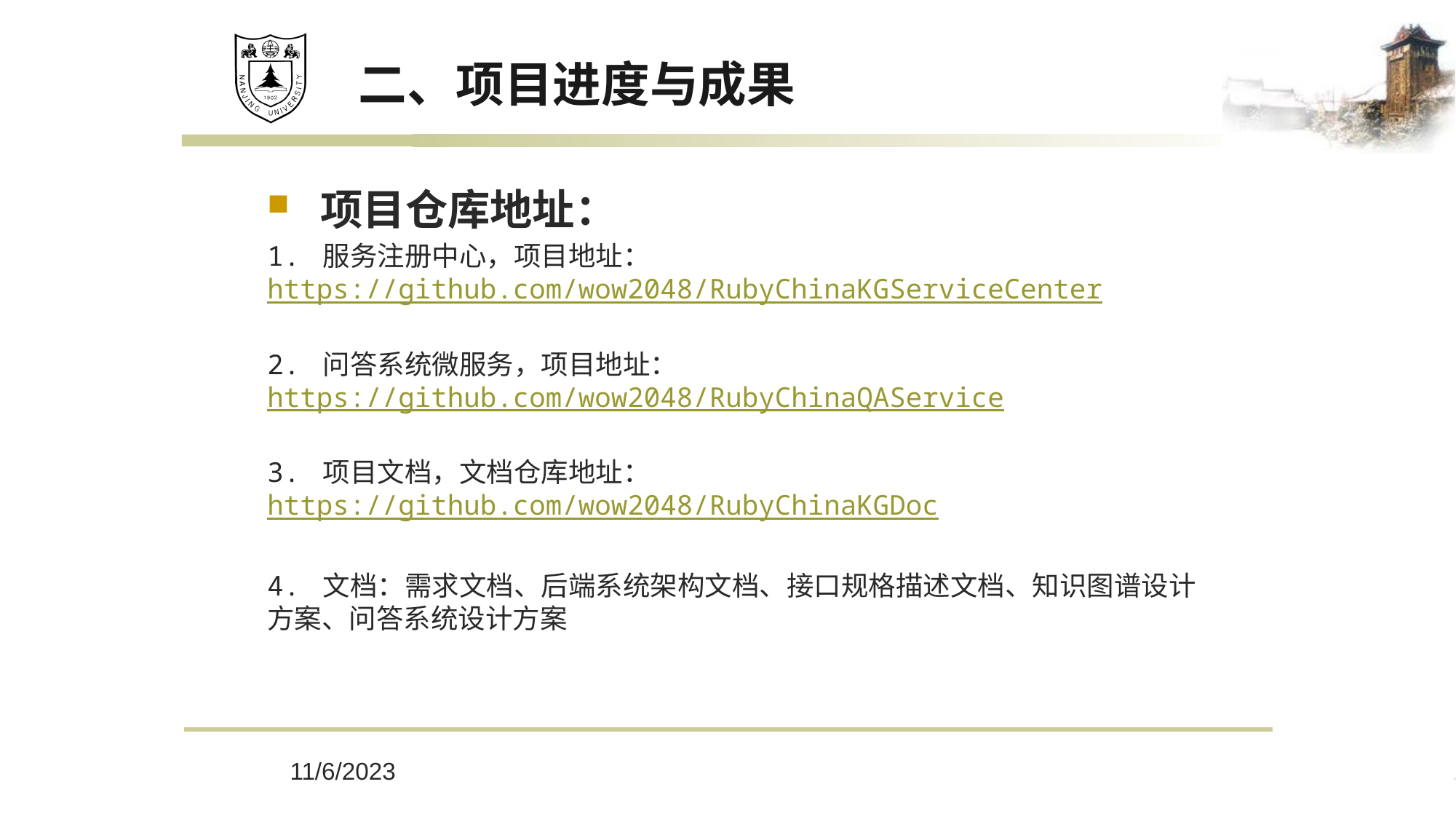

# 二、项目进度与成果
项目仓库地址：
1. 服务注册中心，项目地址：https://github.com/wow2048/RubyChinaKGServiceCenter
2. 问答系统微服务，项目地址：https://github.com/wow2048/RubyChinaQAService
3. 项目文档，文档仓库地址：https://github.com/wow2048/RubyChinaKGDoc

4. 文档：需求文档、后端系统架构文档、接口规格描述文档、知识图谱设计方案、问答系统设计方案

11/6/2023
12